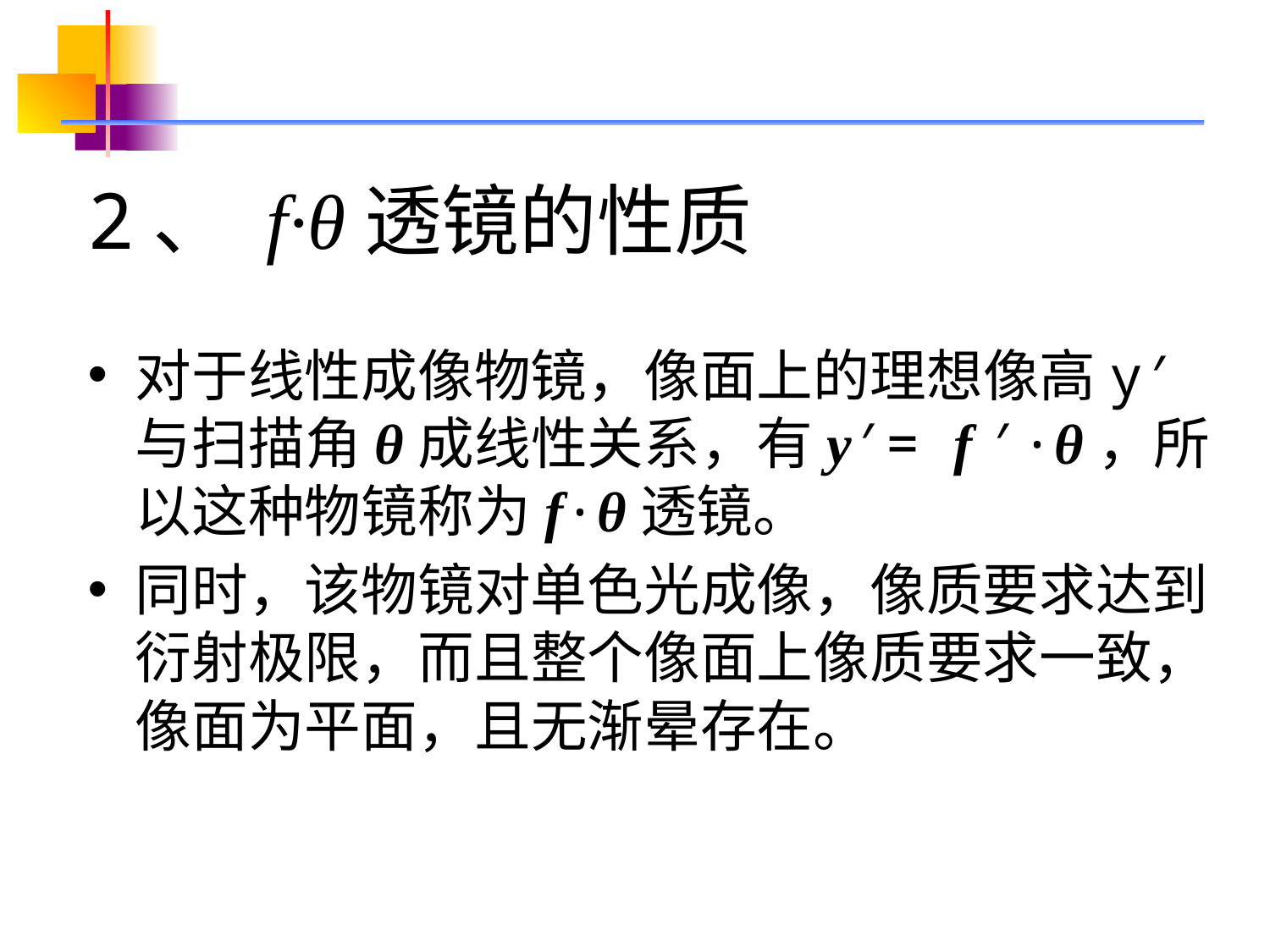

# 2、 f·θ透镜的性质
对于线性成像物镜，像面上的理想像高y′与扫描角θ成线性关系，有y′= f ′·θ，所以这种物镜称为f·θ透镜。
同时，该物镜对单色光成像，像质要求达到衍射极限，而且整个像面上像质要求一致，像面为平面，且无渐晕存在。